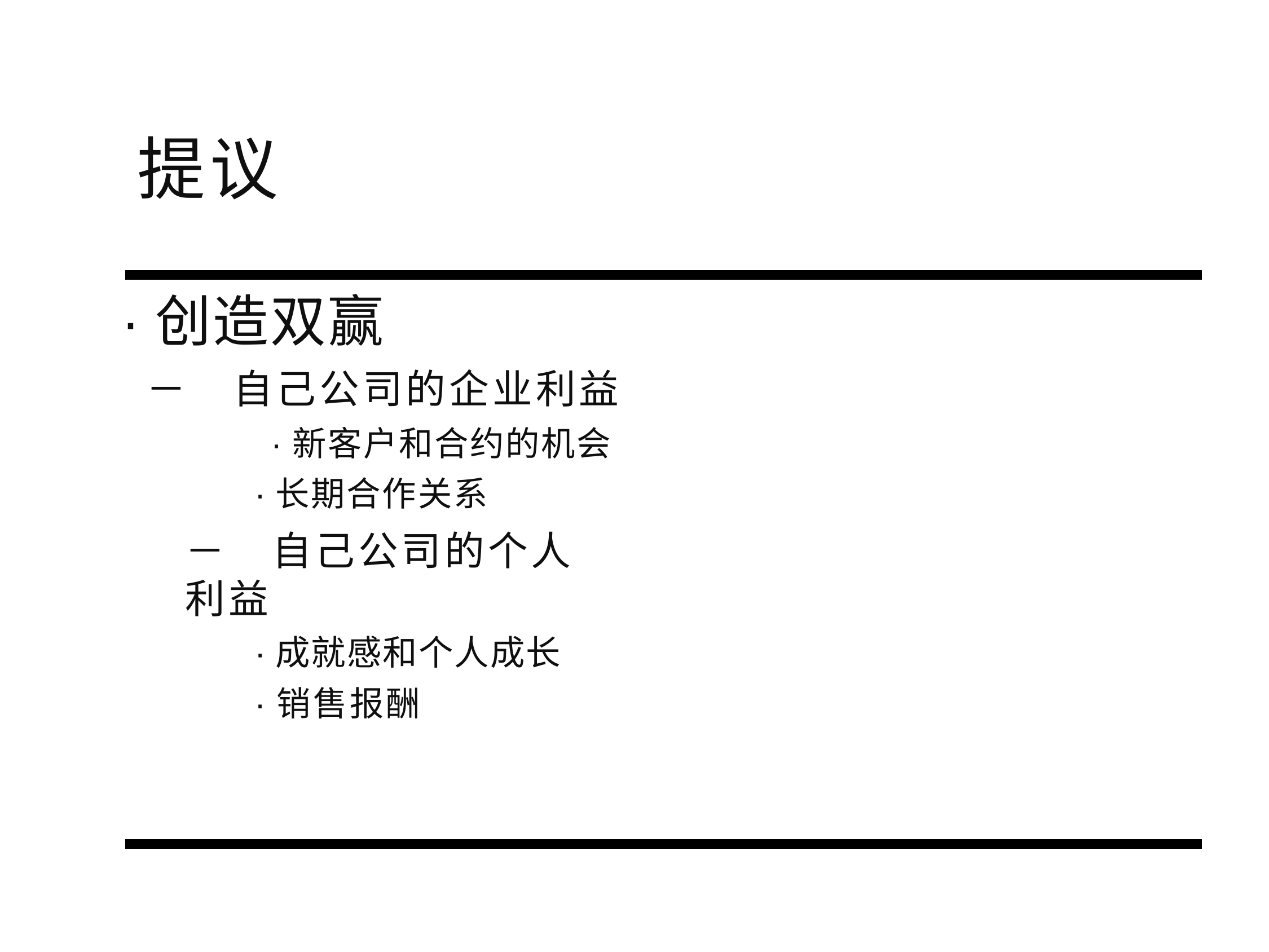

# 提议
·创造双赢
－自己公司的企业利益
·新客户和合约的机会
·长期合作关系
－自己公司的个人利益
·成就感和个人成长
·销售报酬